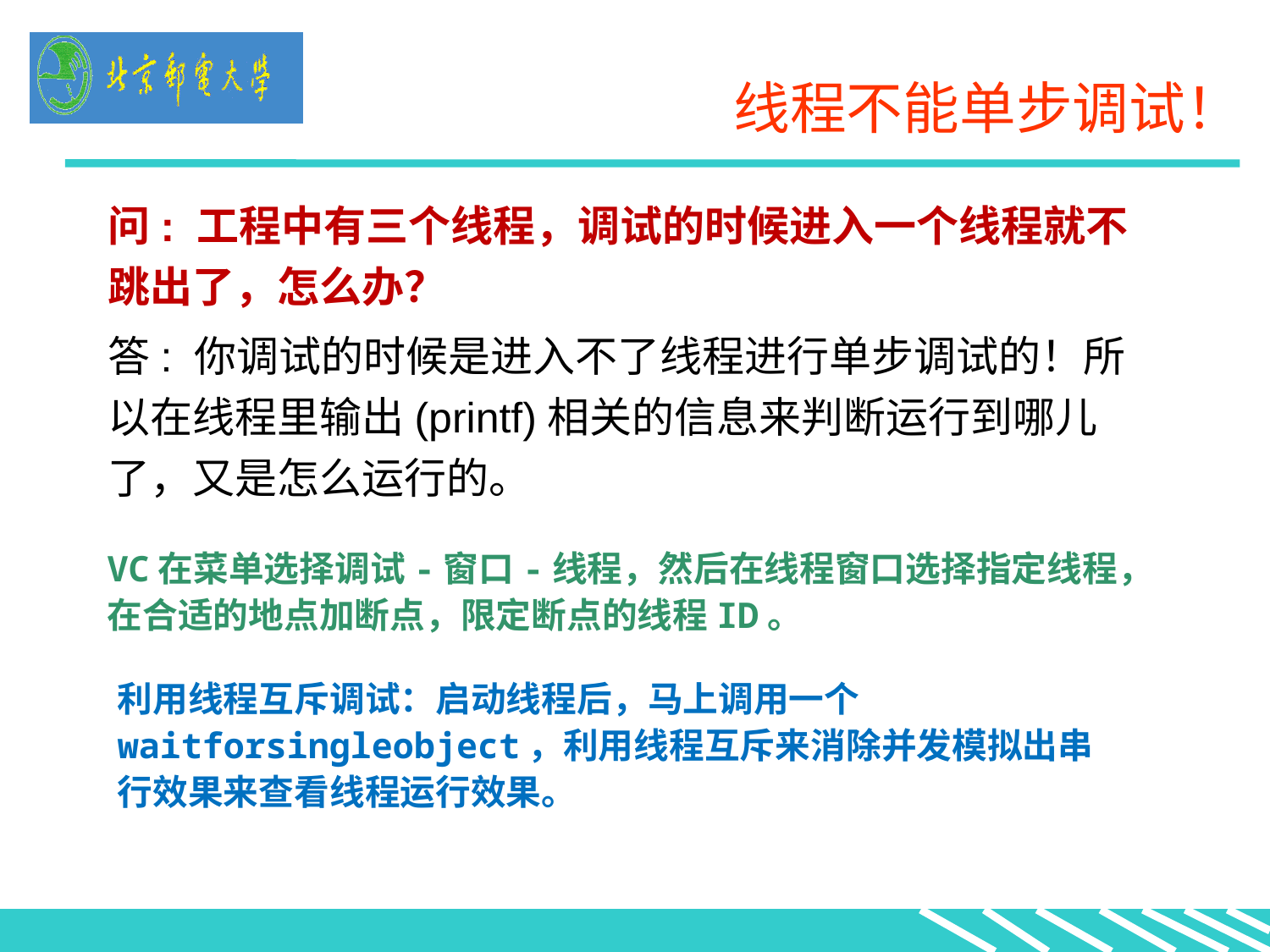

# 线程不能单步调试！
问: 工程中有三个线程，调试的时候进入一个线程就不跳出了，怎么办？
答: 你调试的时候是进入不了线程进行单步调试的！所以在线程里输出(printf)相关的信息来判断运行到哪儿了，又是怎么运行的。
VC在菜单选择调试-窗口-线程，然后在线程窗口选择指定线程，在合适的地点加断点，限定断点的线程ID。
利用线程互斥调试：启动线程后，马上调用一个waitforsingleobject，利用线程互斥来消除并发模拟出串行效果来查看线程运行效果。